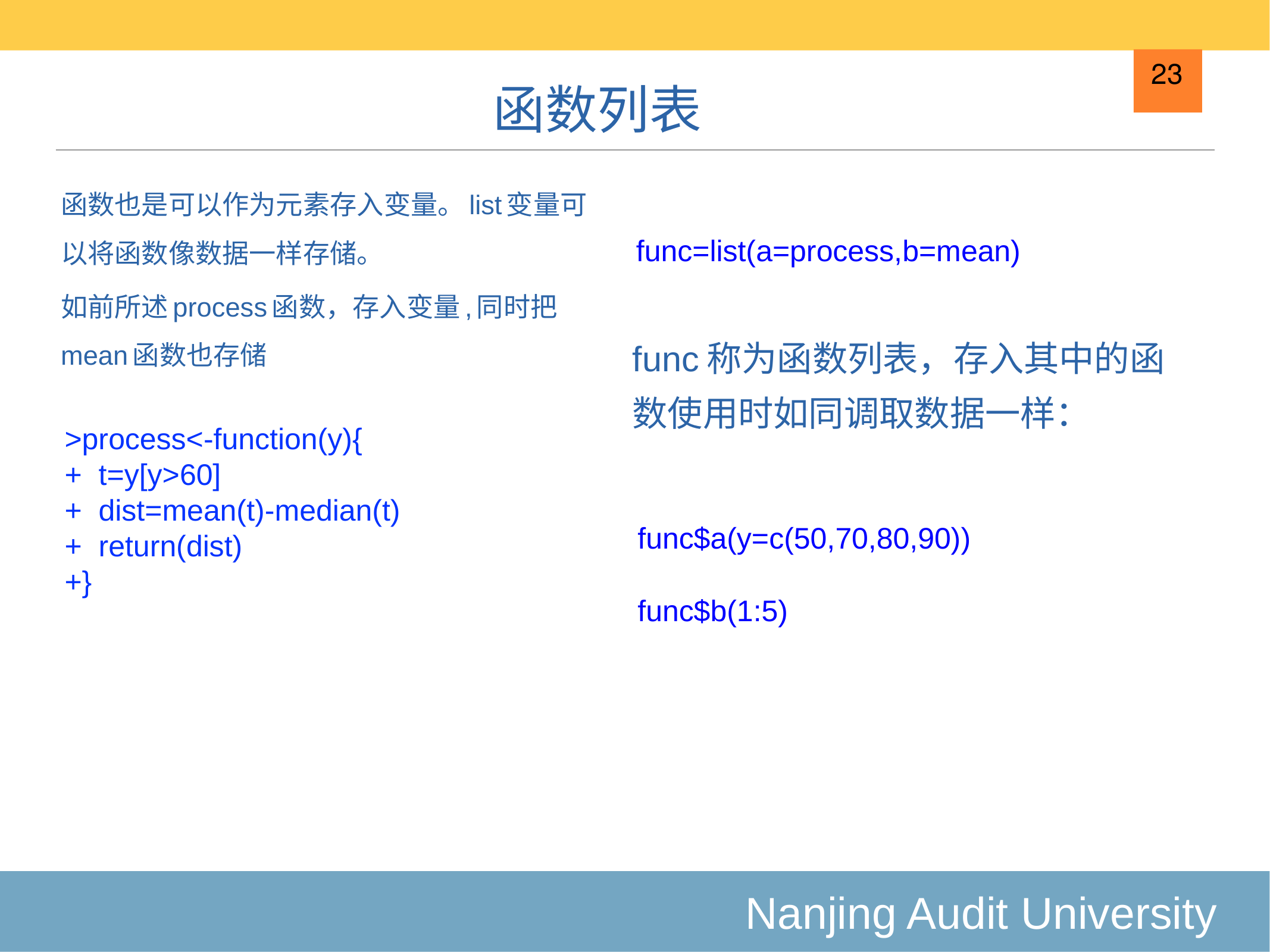

# 函数列表
23
函数也是可以作为元素存入变量。list变量可以将函数像数据一样存储。
如前所述process函数，存入变量,同时把mean函数也存储
func=list(a=process,b=mean)
func称为函数列表，存入其中的函数使用时如同调取数据一样：
>process<-function(y){
+  t=y[y>60]
+  dist=mean(t)-median(t)
+  return(dist)
+}
func$a(y=c(50,70,80,90))
func$b(1:5)